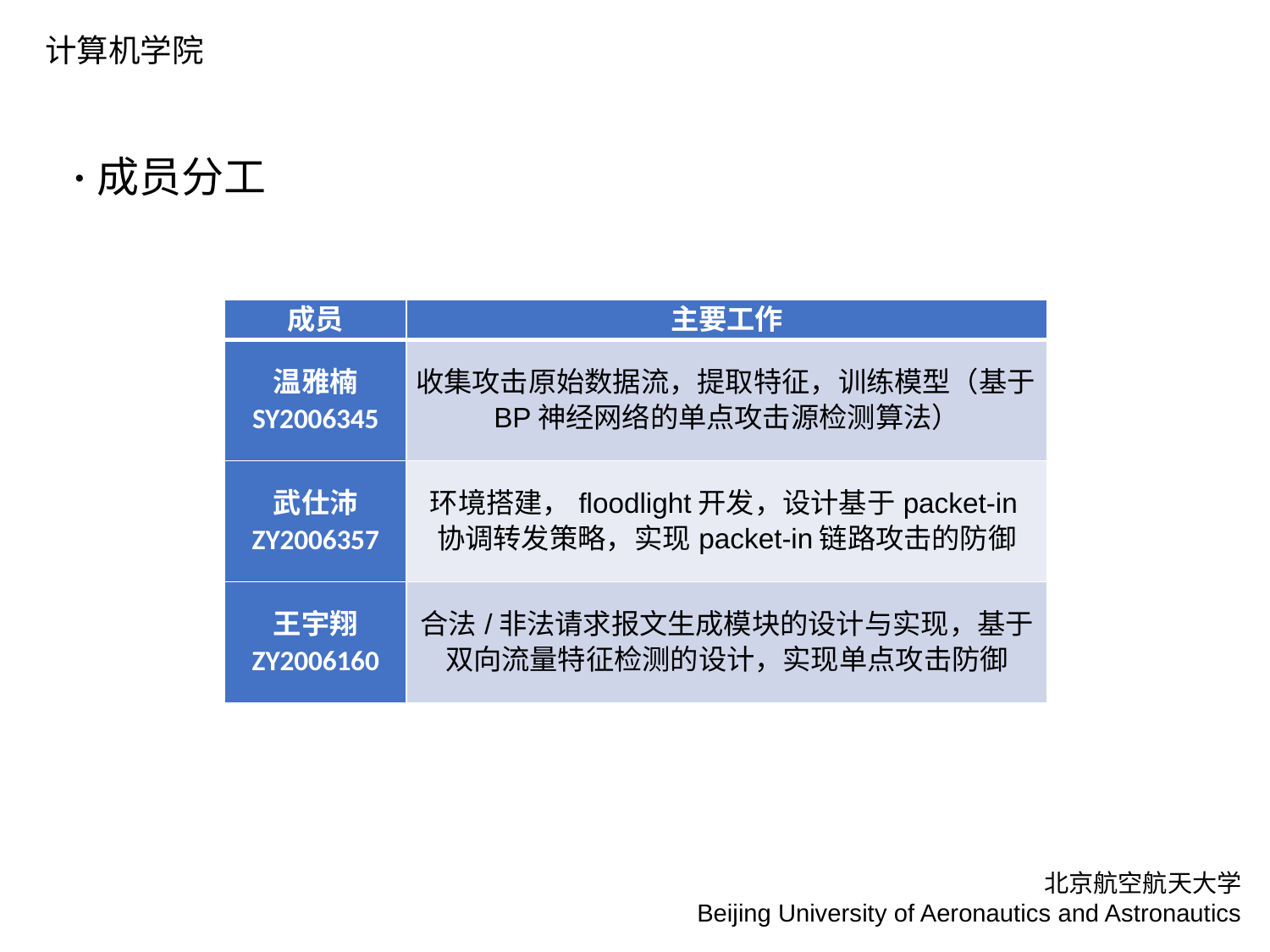

·成员分工
| 成员 | 主要工作 |
| --- | --- |
| 温雅楠 SY2006345 | 收集攻击原始数据流，提取特征，训练模型（基于BP神经网络的单点攻击源检测算法） |
| 武仕沛 ZY2006357 | 环境搭建，floodlight开发，设计基于packet-in协调转发策略，实现packet-in链路攻击的防御 |
| 王宇翔 ZY2006160 | 合法/非法请求报文生成模块的设计与实现，基于双向流量特征检测的设计，实现单点攻击防御 |